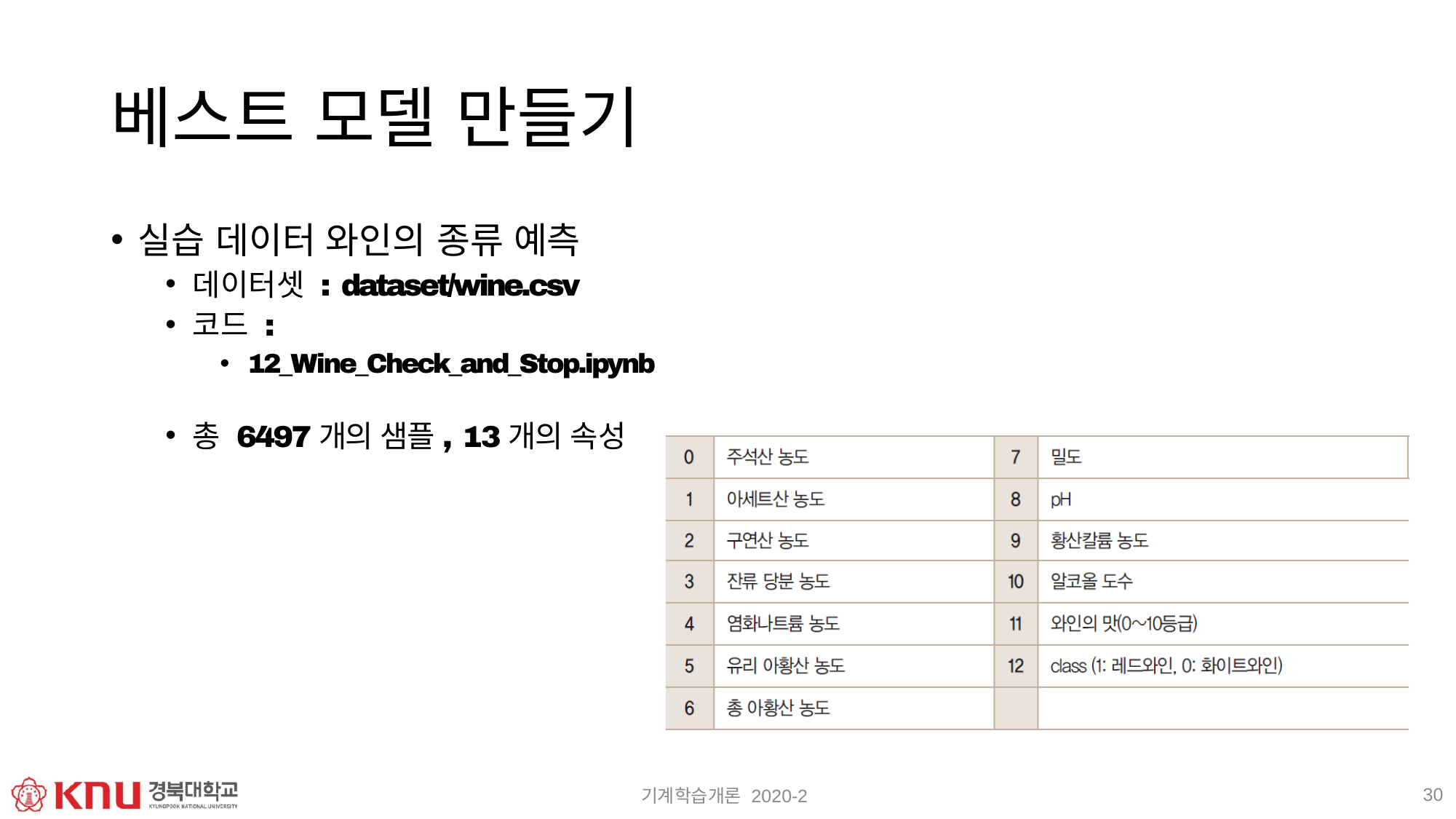

# 베스트 모델 만들기
실습 데이터 와인의 종류 예측
데이터셋 : dataset/wine.csv
코드 :
12_Wine_Check_and_Stop.ipynb

총 6497개의 샘플, 13개의 속성

30
기계학습개론 2020-2